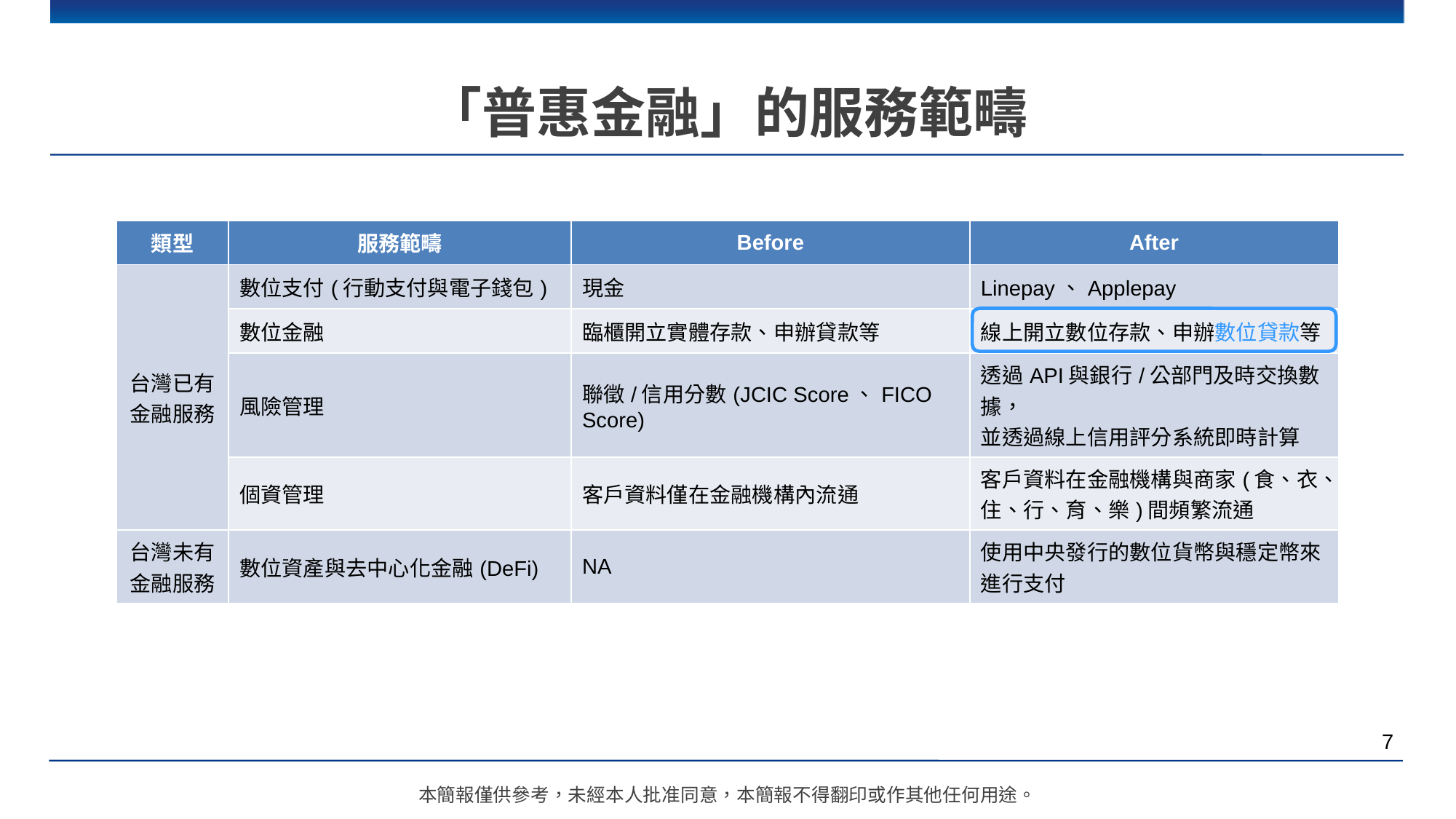

# 「普惠金融」的服務範疇
| 類型 | 服務範疇 | Before | After |
| --- | --- | --- | --- |
| 台灣已有 金融服務 | 數位支付(行動支付與電子錢包) | 現金 | Linepay、Applepay |
|  | 數位金融 | 臨櫃開立實體存款、申辦貸款等 | 線上開立數位存款、申辦數位貸款等 |
|  | 風險管理 | 聯徵/信用分數(JCIC Score、FICO Score) | 透過API與銀行/公部門及時交換數據， 並透過線上信用評分系統即時計算 |
|  | 個資管理 | 客戶資料僅在金融機構內流通 | 客戶資料在金融機構與商家(食、衣、住、行、育、樂)間頻繁流通 |
| 台灣未有 金融服務 | 數位資產與去中心化金融(DeFi) | NA | 使用中央發行的數位貨幣與穩定幣來進行支付 |

7